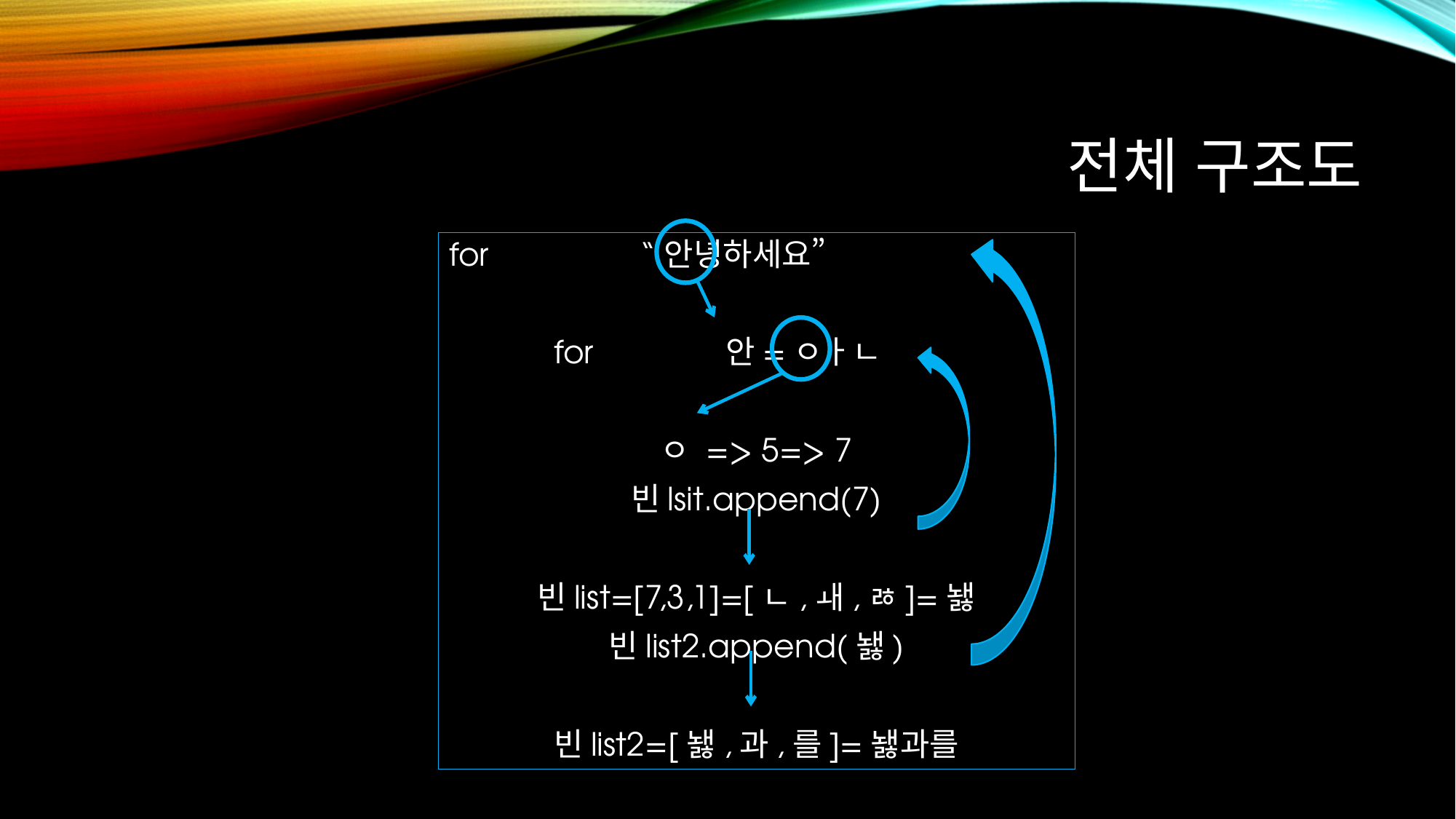

# 전체 구조도

for                 “안녕하세요”

	for              안=ㅇㅏㄴ

ㅇ => 5=> 7
빈lsit.append(7)

빈list=[7,3,1]=[ㄴ,ㅙ,ㅀ]=놿
빈list2.append(놿)

빈list2=[놿,과,를]=놿과를